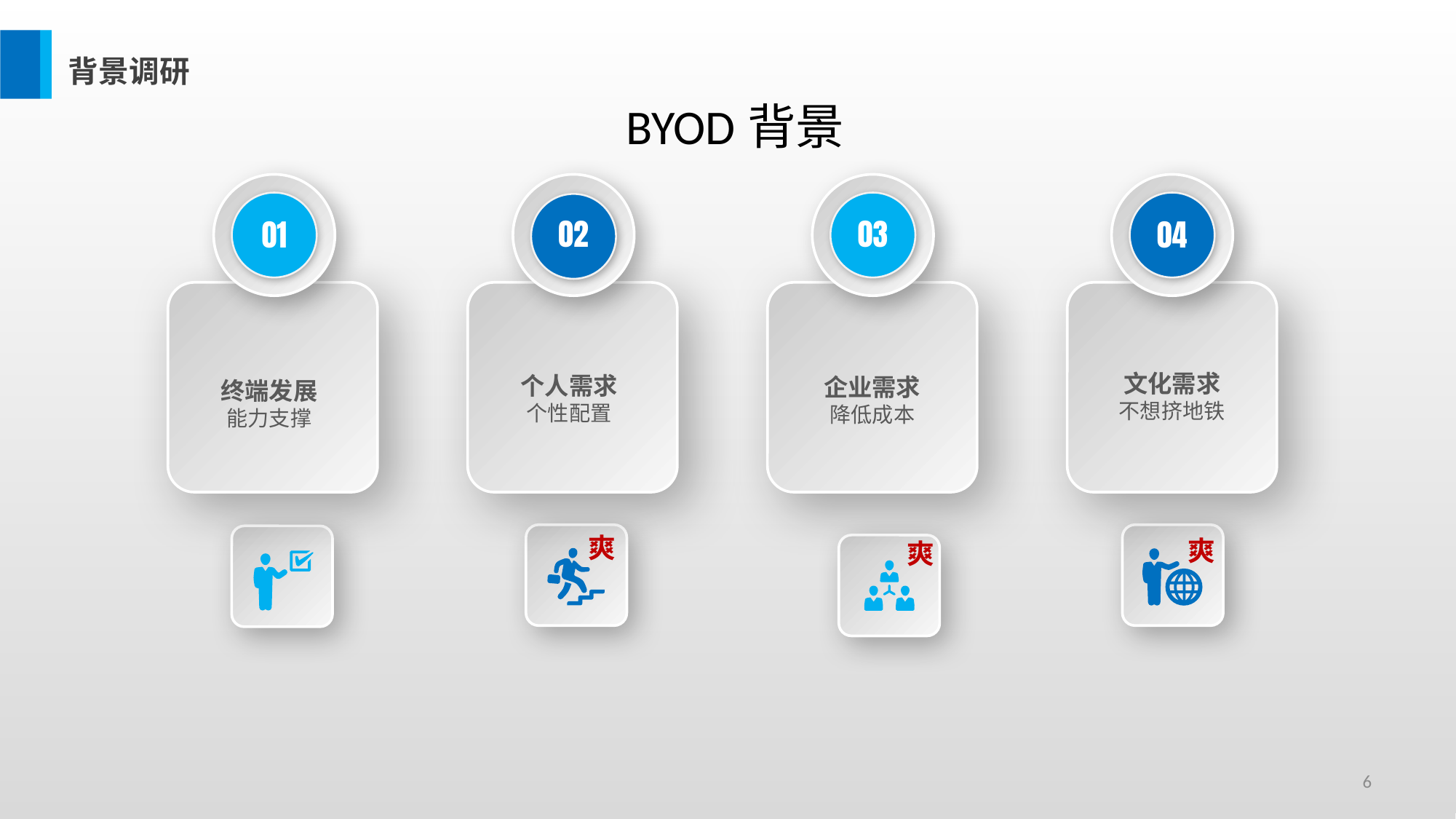

背景调研
BYOD背景

01

02

03

04

个人需求
个性配置

企业需求
降低成本

文化需求
不想挤地铁

终端发展
能力支撑

爽

爽
爽

6